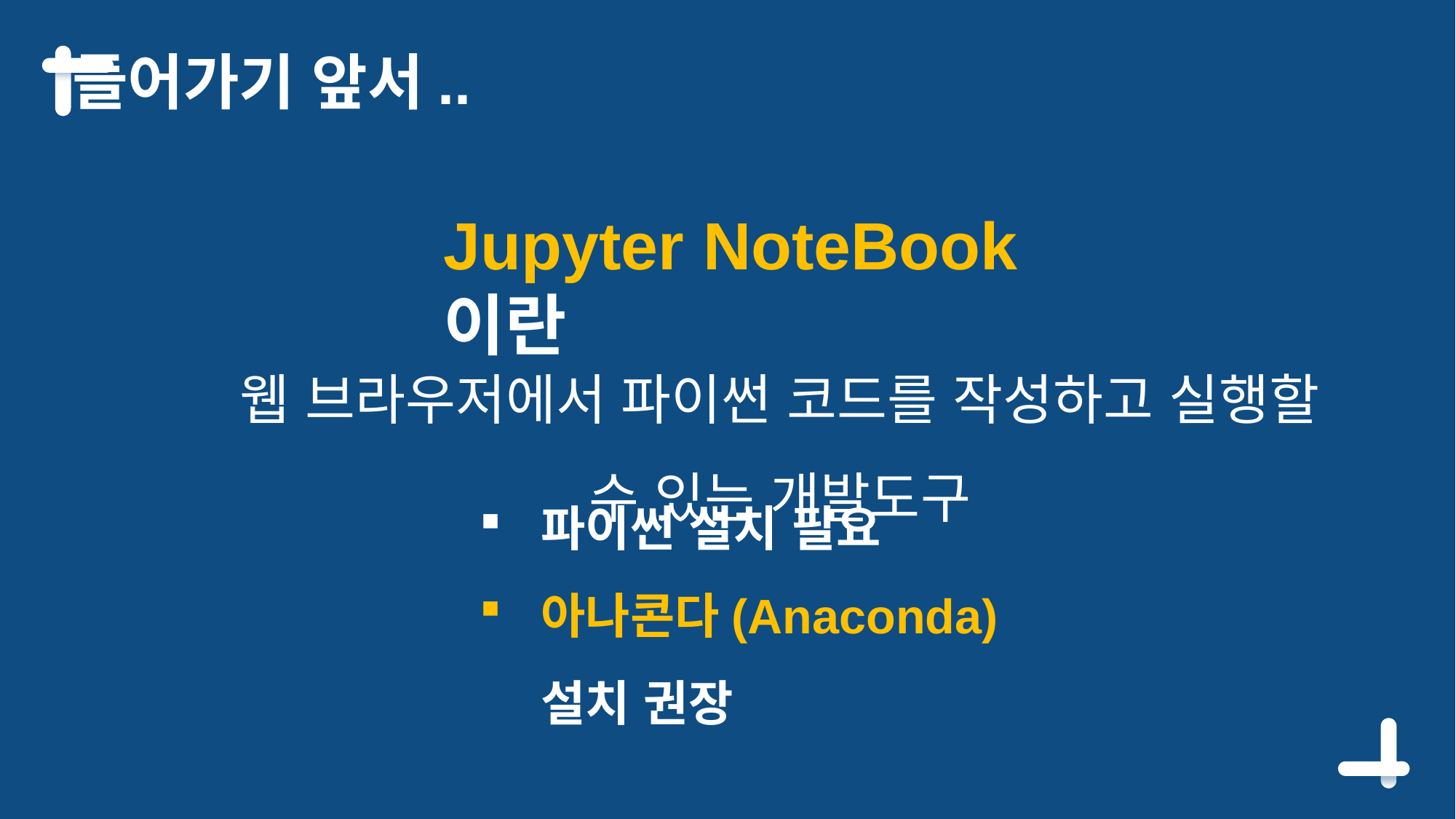

들어가기 앞서..

Jupyter NoteBook 이란
웹 브라우저에서 파이썬 코드를 작성하고 실행할 수 있는 개발도구
파이썬 설치 필요
아나콘다(Anaconda) 설치 권장